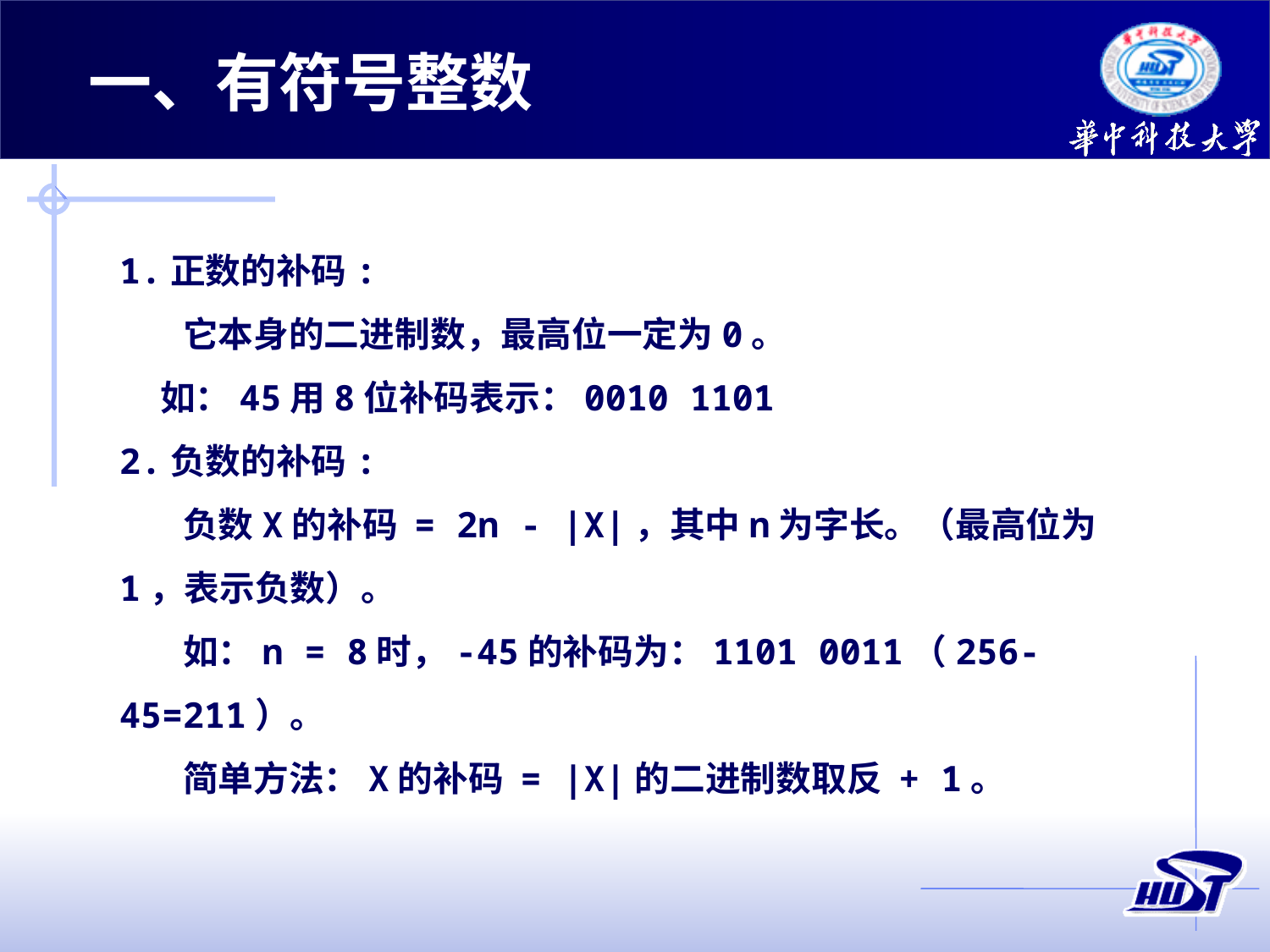

一、有符号整数
1.正数的补码:
它本身的二进制数，最高位一定为0。
    如：45用8位补码表示：0010 1101
2.负数的补码:
负数X的补码 = 2n - |X|，其中n为字长。（最高位为1，表示负数）。
如：n = 8时，-45的补码为：1101 0011（256-45=211）。
简单方法：X的补码 = |X|的二进制数取反 + 1。